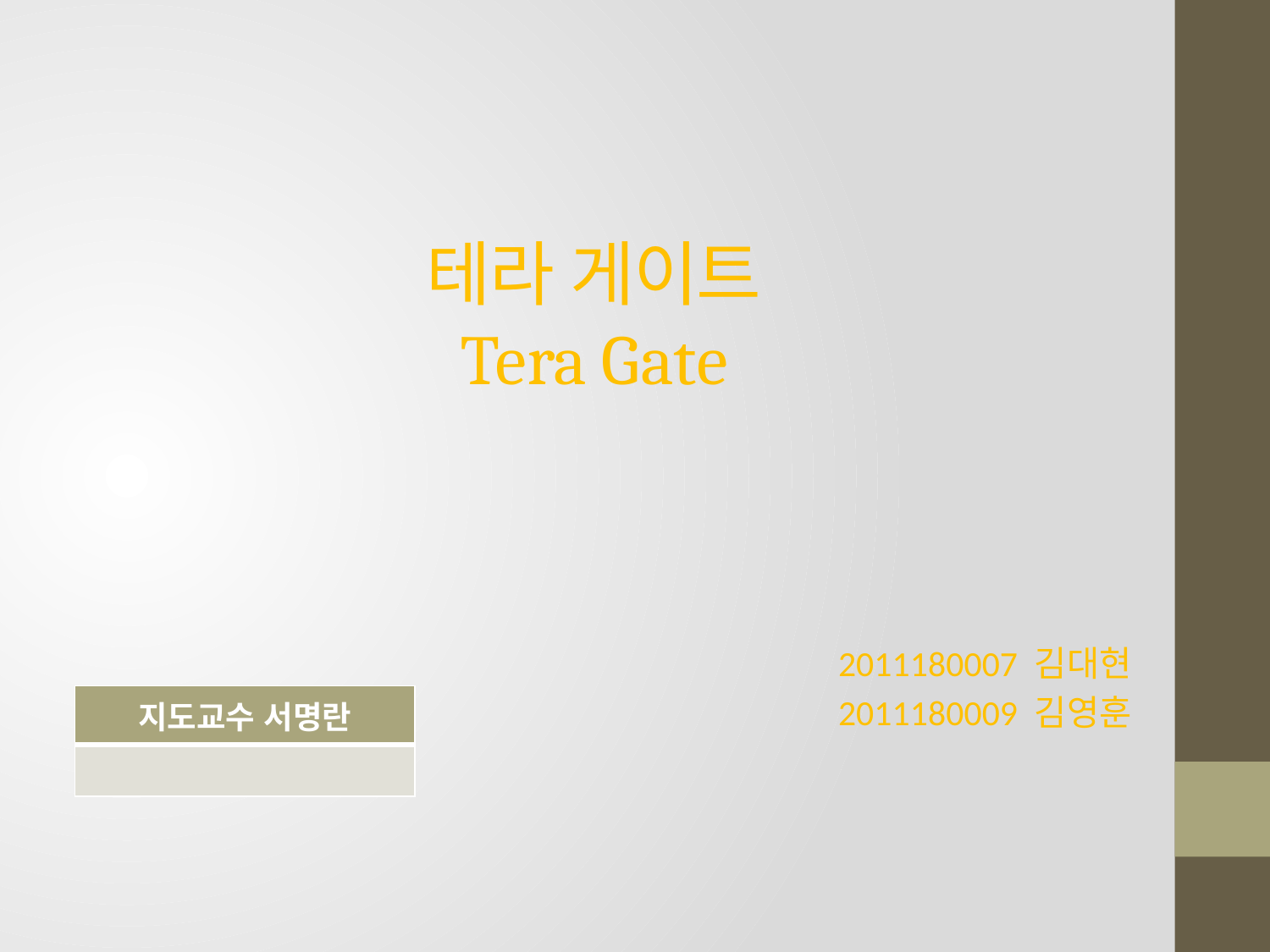

테라 게이트
Tera Gate
2011180007 김대현
2011180009 김영훈
| 지도교수 서명란 |
| --- |
|  |